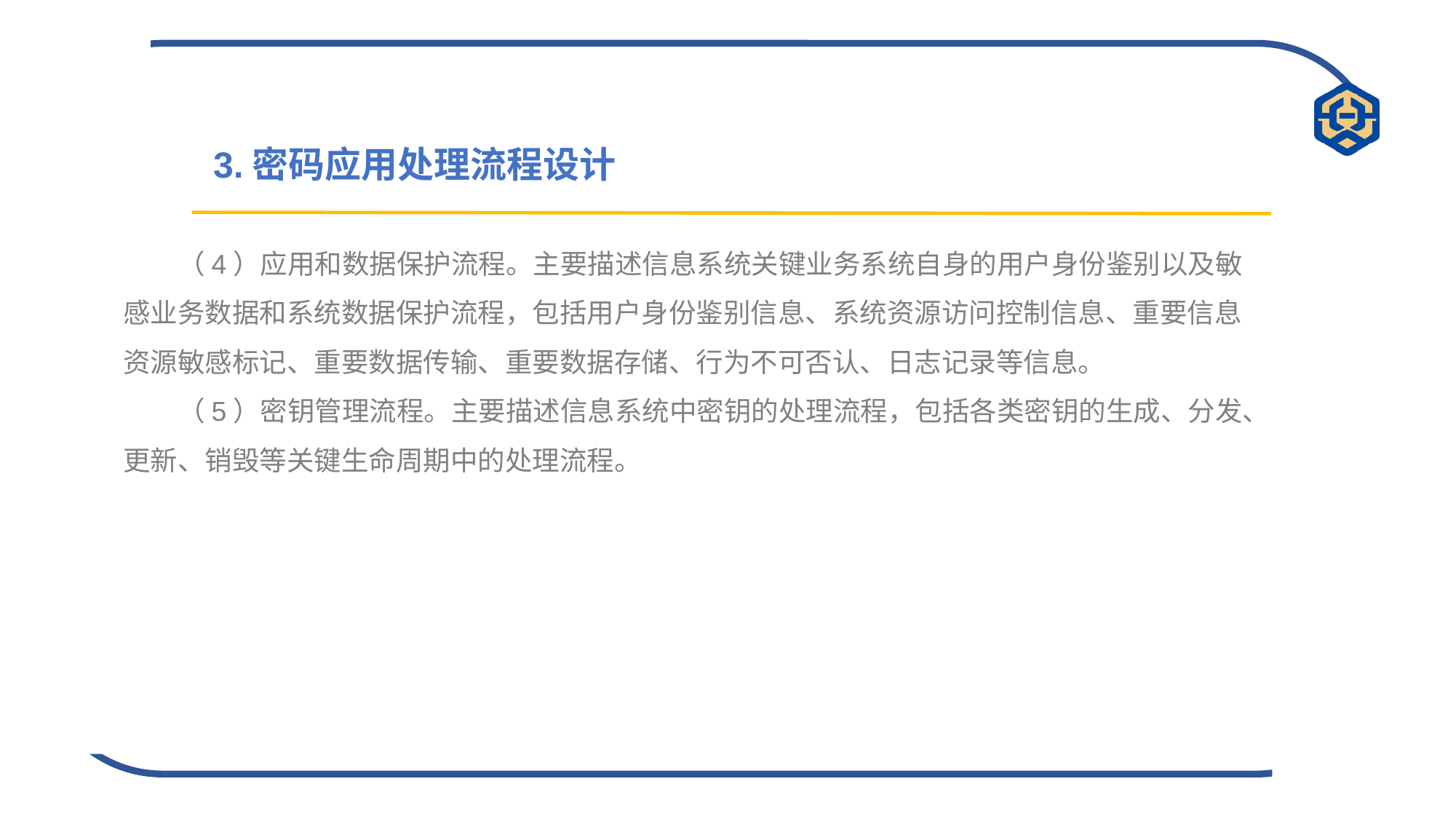

3.密码应用处理流程设计
（4）应用和数据保护流程。主要描述信息系统关键业务系统自身的用户身份鉴别以及敏感业务数据和系统数据保护流程，包括用户身份鉴别信息、系统资源访问控制信息、重要信息资源敏感标记、重要数据传输、重要数据存储、行为不可否认、日志记录等信息。
（5）密钥管理流程。主要描述信息系统中密钥的处理流程，包括各类密钥的生成、分发、更新、销毁等关键生命周期中的处理流程。